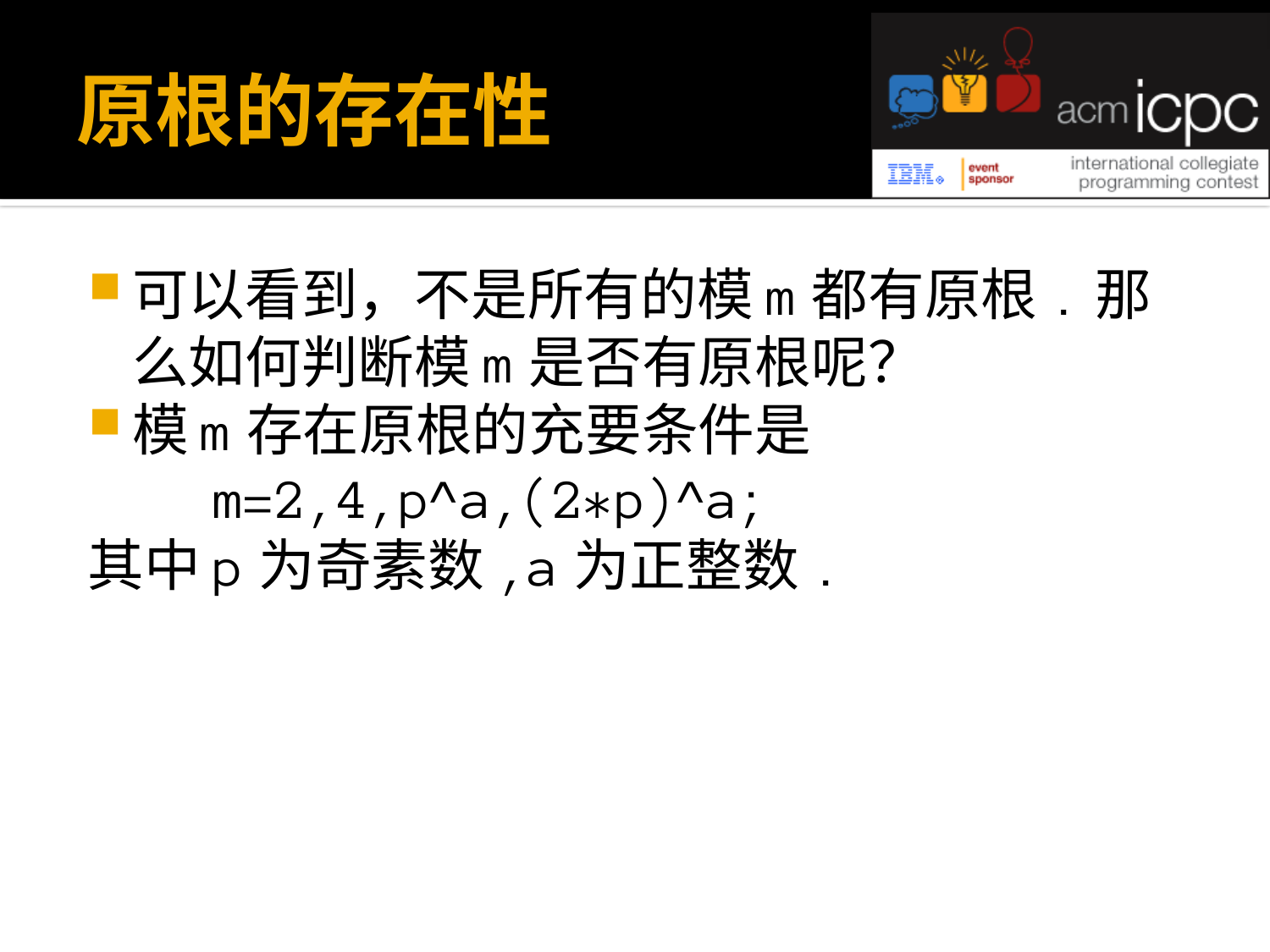

# 原根的存在性
可以看到，不是所有的模m都有原根.那么如何判断模m是否有原根呢？
模m存在原根的充要条件是
	m=2,4,p^a,(2*p)^a;
其中p为奇素数,a为正整数.